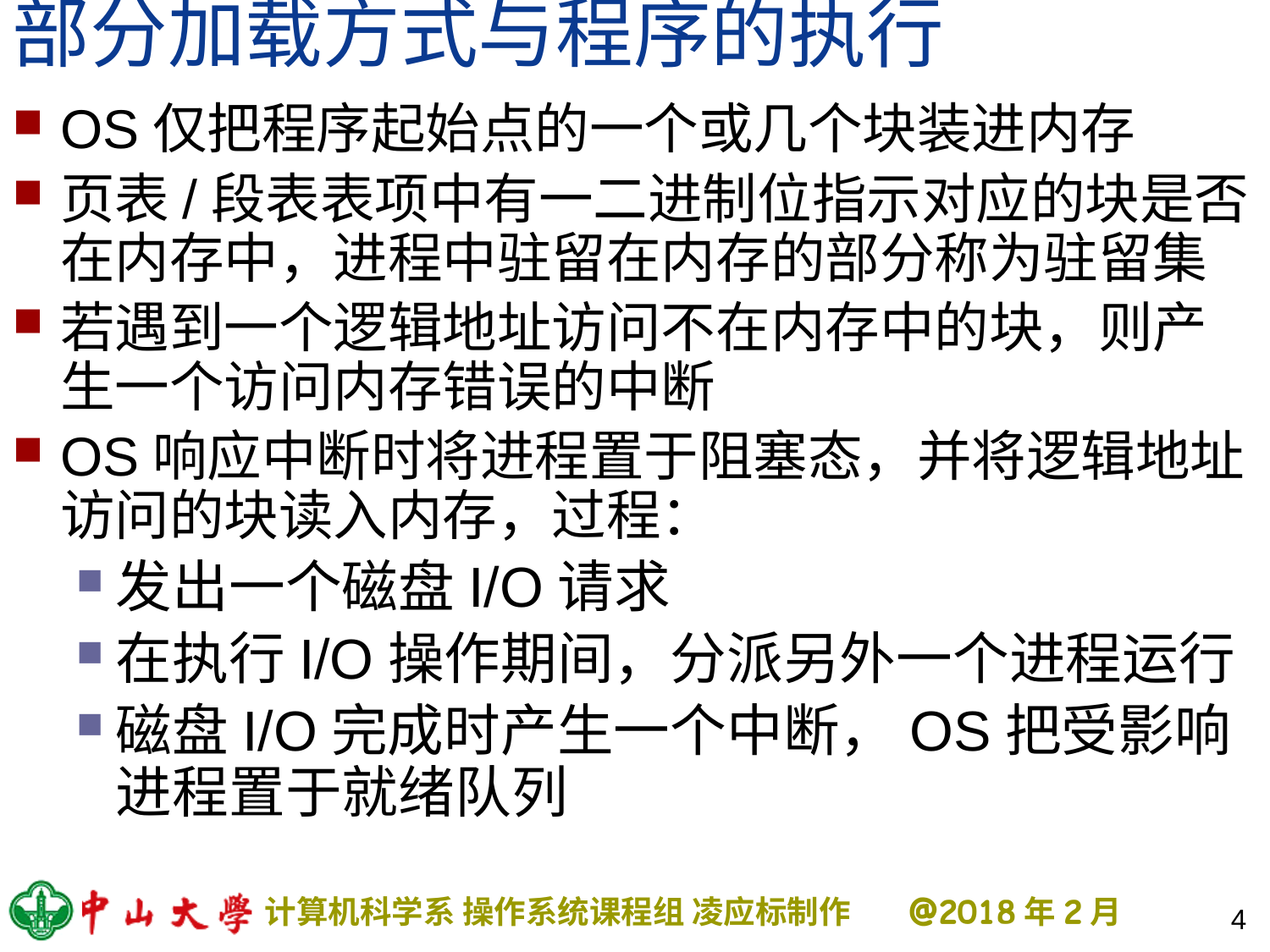

# 部分加载方式与程序的执行
OS仅把程序起始点的一个或几个块装进内存
页表/段表表项中有一二进制位指示对应的块是否在内存中，进程中驻留在内存的部分称为驻留集
若遇到一个逻辑地址访问不在内存中的块，则产生一个访问内存错误的中断
OS响应中断时将进程置于阻塞态，并将逻辑地址访问的块读入内存，过程：
发出一个磁盘I/O请求
在执行I/O操作期间，分派另外一个进程运行
磁盘I/O完成时产生一个中断，OS把受影响进程置于就绪队列
4